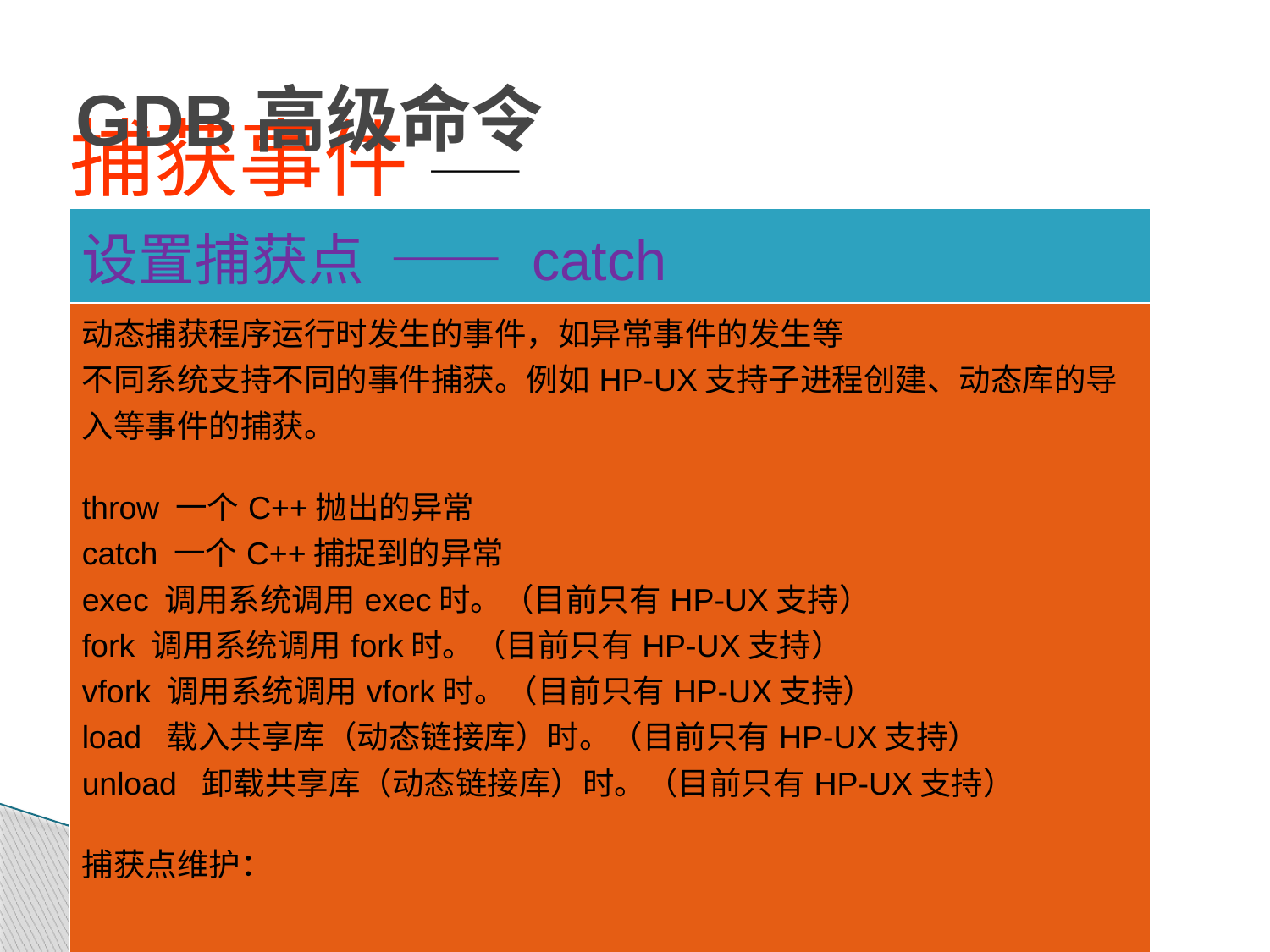

# GDB高级命令
捕获事件 ——

| 设置捕获点 —— catch |
| --- |
| 动态捕获程序运行时发生的事件，如异常事件的发生等 不同系统支持不同的事件捕获。例如HP-UX支持子进程创建、动态库的导入等事件的捕获。 throw 一个C++抛出的异常 catch 一个C++捕捉到的异常 exec 调用系统调用exec时。（目前只有HP-UX支持） fork 调用系统调用fork时。（目前只有HP-UX支持） vfork 调用系统调用vfork时。（目前只有HP-UX支持） load 载入共享库（动态链接库）时。（目前只有HP-UX支持） unload 卸载共享库（动态链接库）时。（目前只有HP-UX支持） 捕获点维护： |